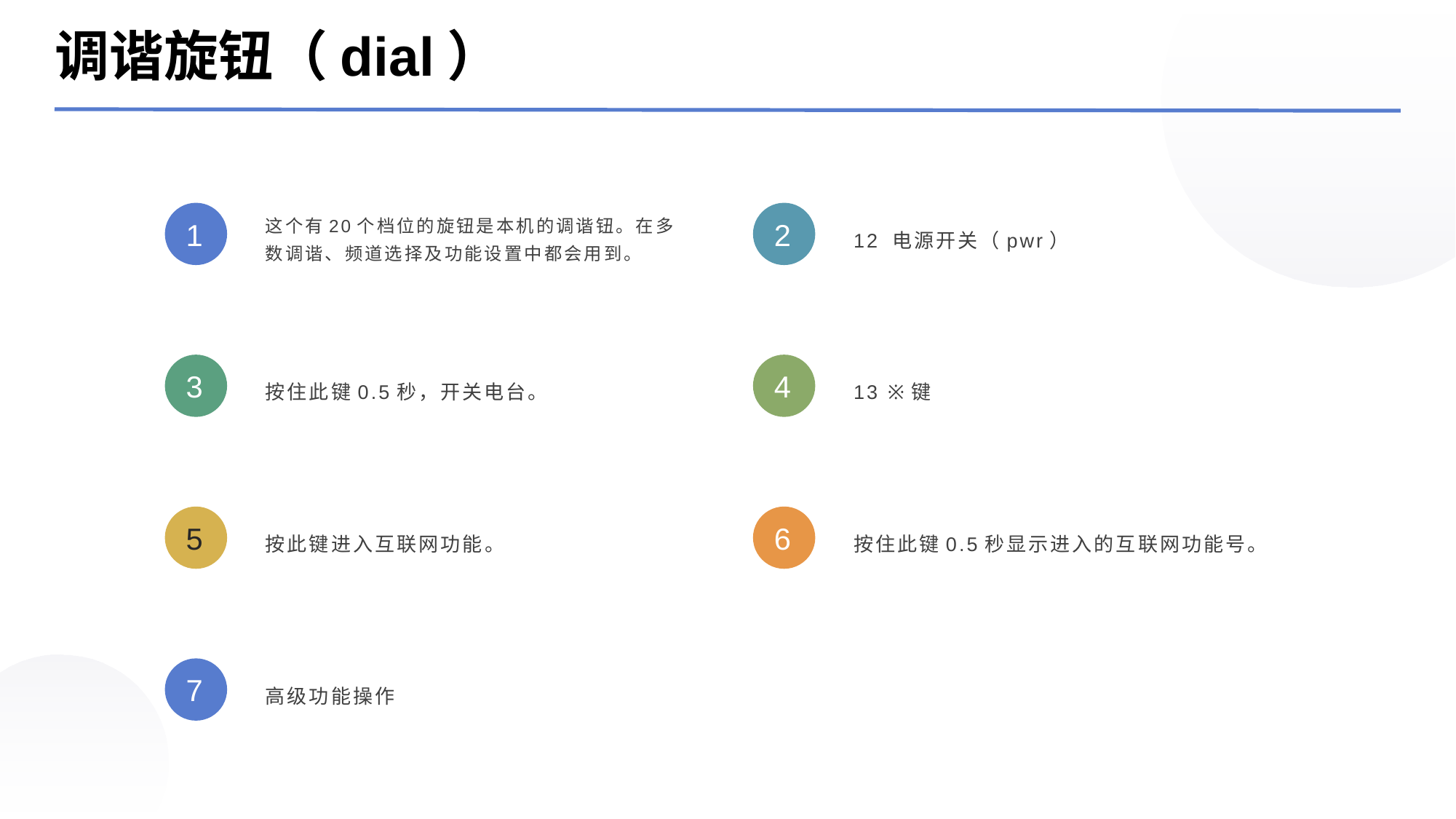

调谐旋钮（dial）
这个有20个档位的旋钮是本机的调谐钮。在多数调谐、频道选择及功能设置中都会用到。
12 电源开关（pwr）

1
2
按住此键0.5秒，开关电台。
13 ※键

3
4
按此键进入互联网功能。
按住此键0.5秒显示进入的互联网功能号。

5
6
高级功能操作

7